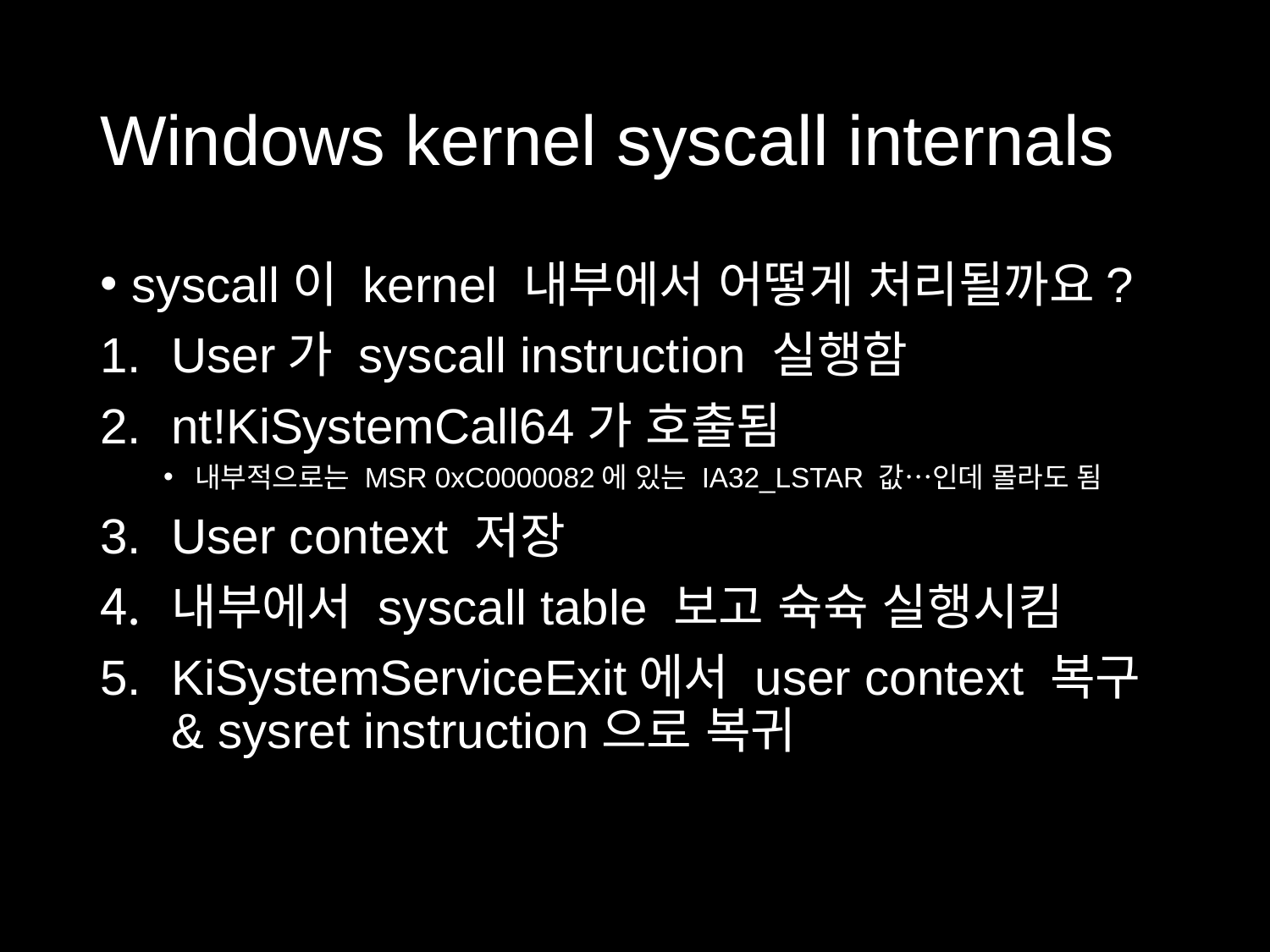

# Windows kernel syscall internals
syscall이 kernel 내부에서 어떻게 처리될까요?
User가 syscall instruction 실행함
nt!KiSystemCall64가 호출됨
내부적으로는 MSR 0xC0000082에 있는 IA32_LSTAR 값…인데 몰라도 됨
User context 저장
내부에서 syscall table 보고 슉슉 실행시킴
KiSystemServiceExit에서 user context 복구 & sysret instruction으로 복귀